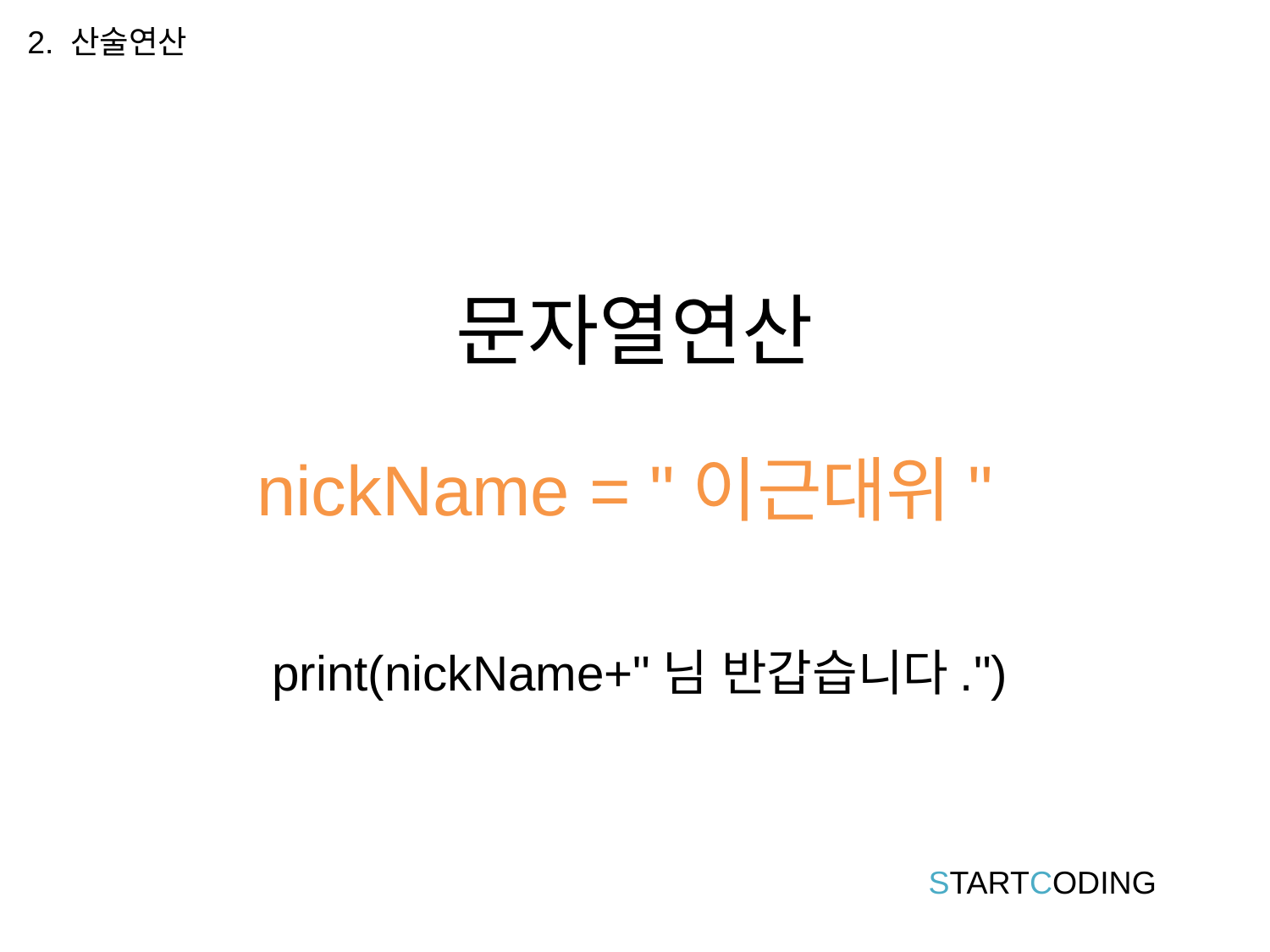

2. 산술연산
# 문자열연산
nickName = "이근대위"
print(nickName+"님 반갑습니다.")
STARTCODING